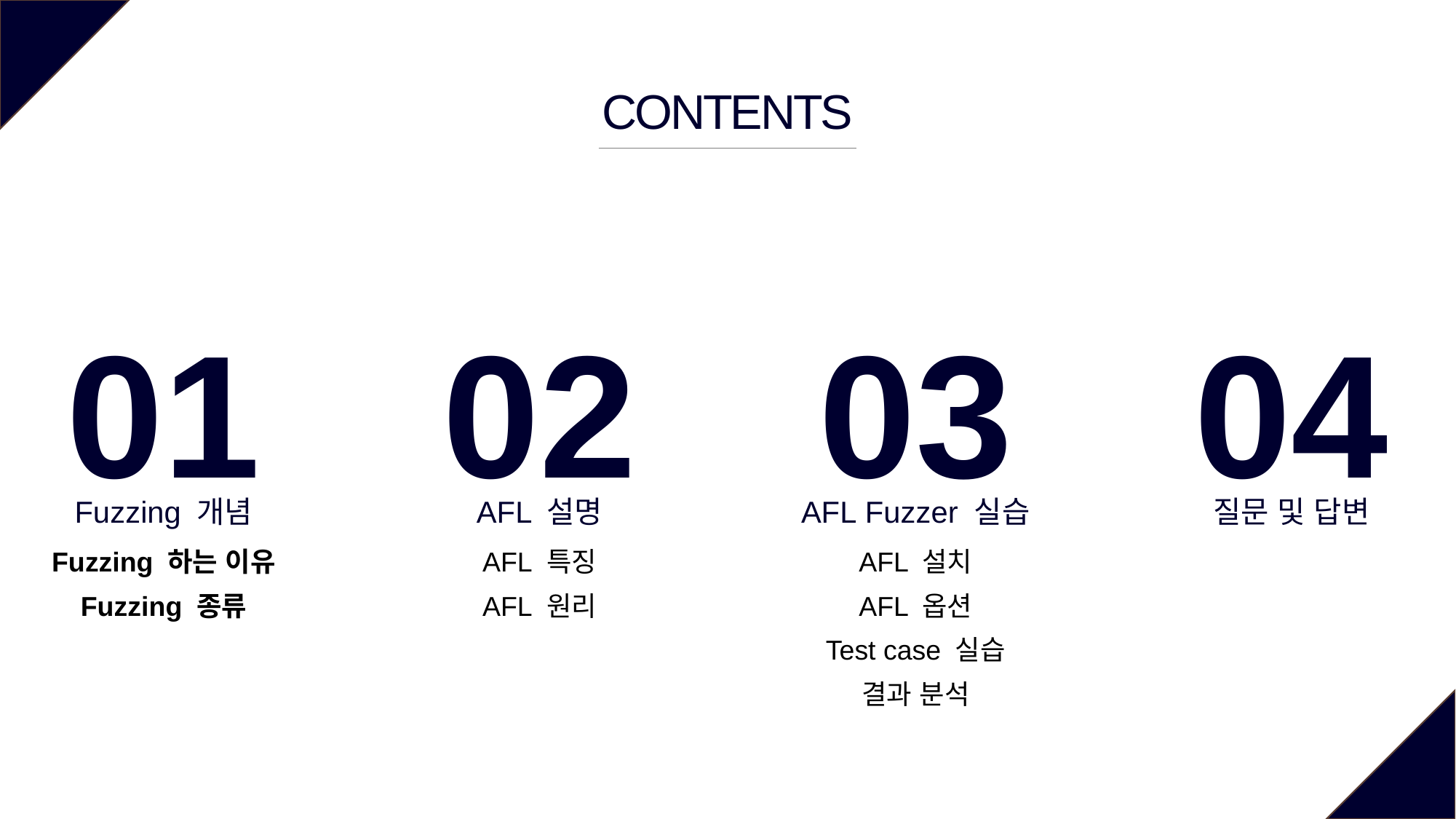

CONTENTS
01
02
03
04
Fuzzing 개념
AFL 설명
AFL Fuzzer 실습
질문 및 답변
Fuzzing 하는 이유
AFL 특징
AFL 설치
AFL 원리
AFL 옵션
Fuzzing 종류
Test case 실습
결과 분석